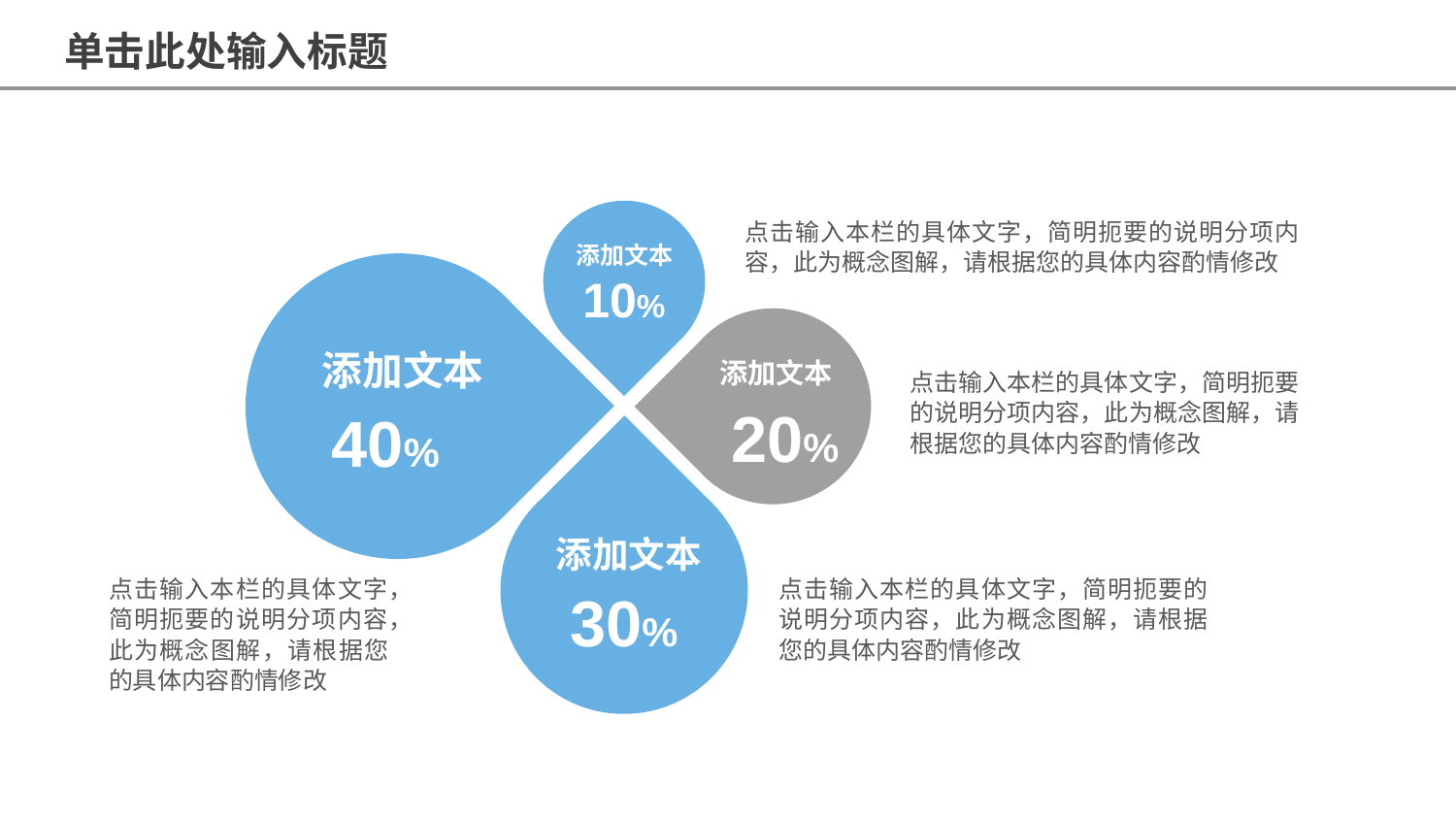

单击此处输入标题

添加文本
10%
点击输入本栏的具体文字，简明扼要的说明分项内容，此为概念图解，请根据您的具体内容酌情修改

添加文本
40%

添加文本
20%
点击输入本栏的具体文字，简明扼要的说明分项内容，此为概念图解，请根据您的具体内容酌情修改

添加文本
30%
点击输入本栏的具体文字，简明扼要的说明分项内容，此为概念图解，请根据您的具体内容酌情修改
点击输入本栏的具体文字，简明扼要的说明分项内容，此为概念图解，请根据您的具体内容酌情修改